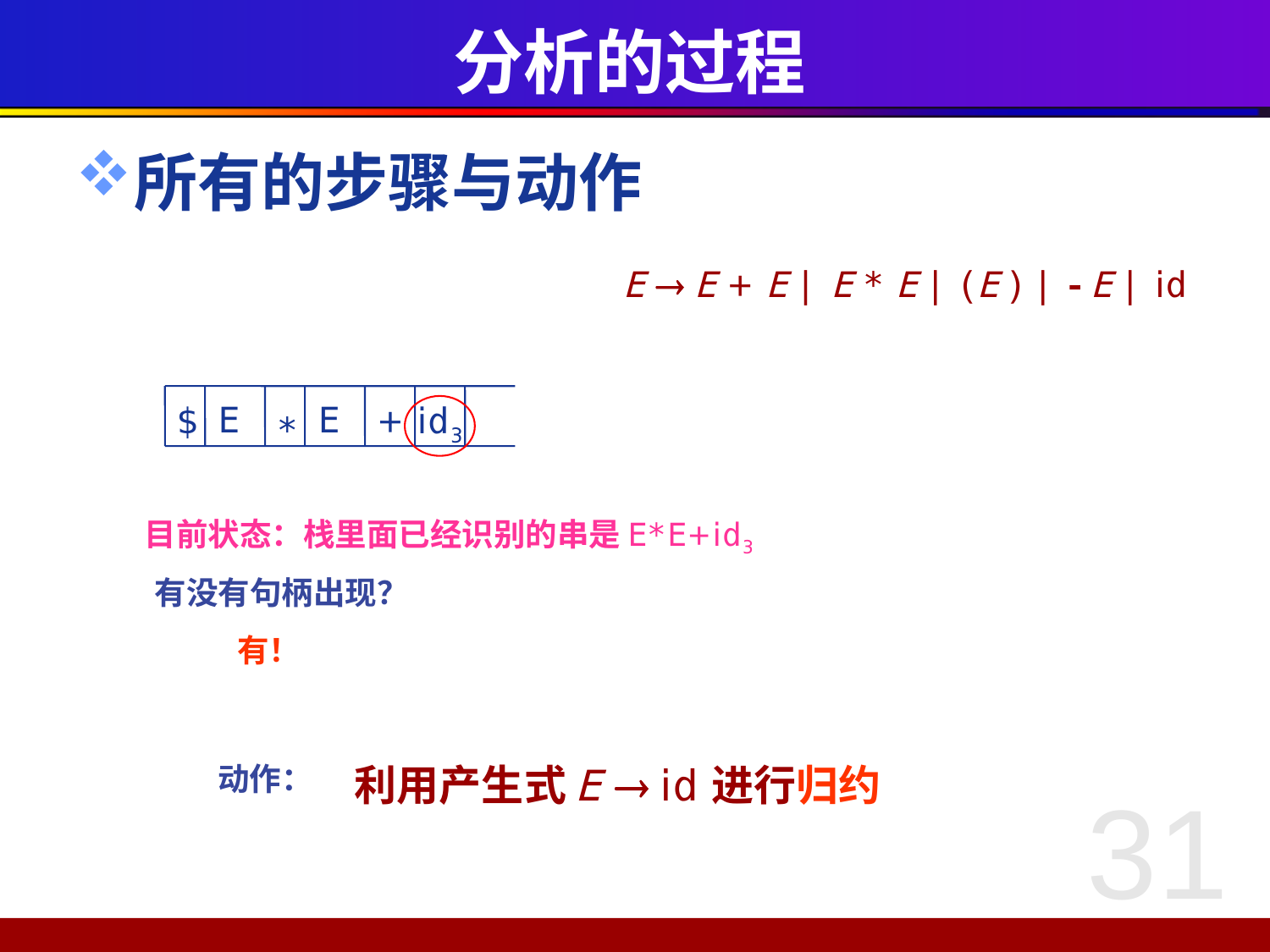

# 分析的过程
所有的步骤与动作
E → E + E | E * E | (E ) | − E | id

E
E
$
+
id3

*

目前状态：栈里面已经识别的串是E*E+id3
有没有句柄出现？

有！
利用产生式E → id进行归约
动作：